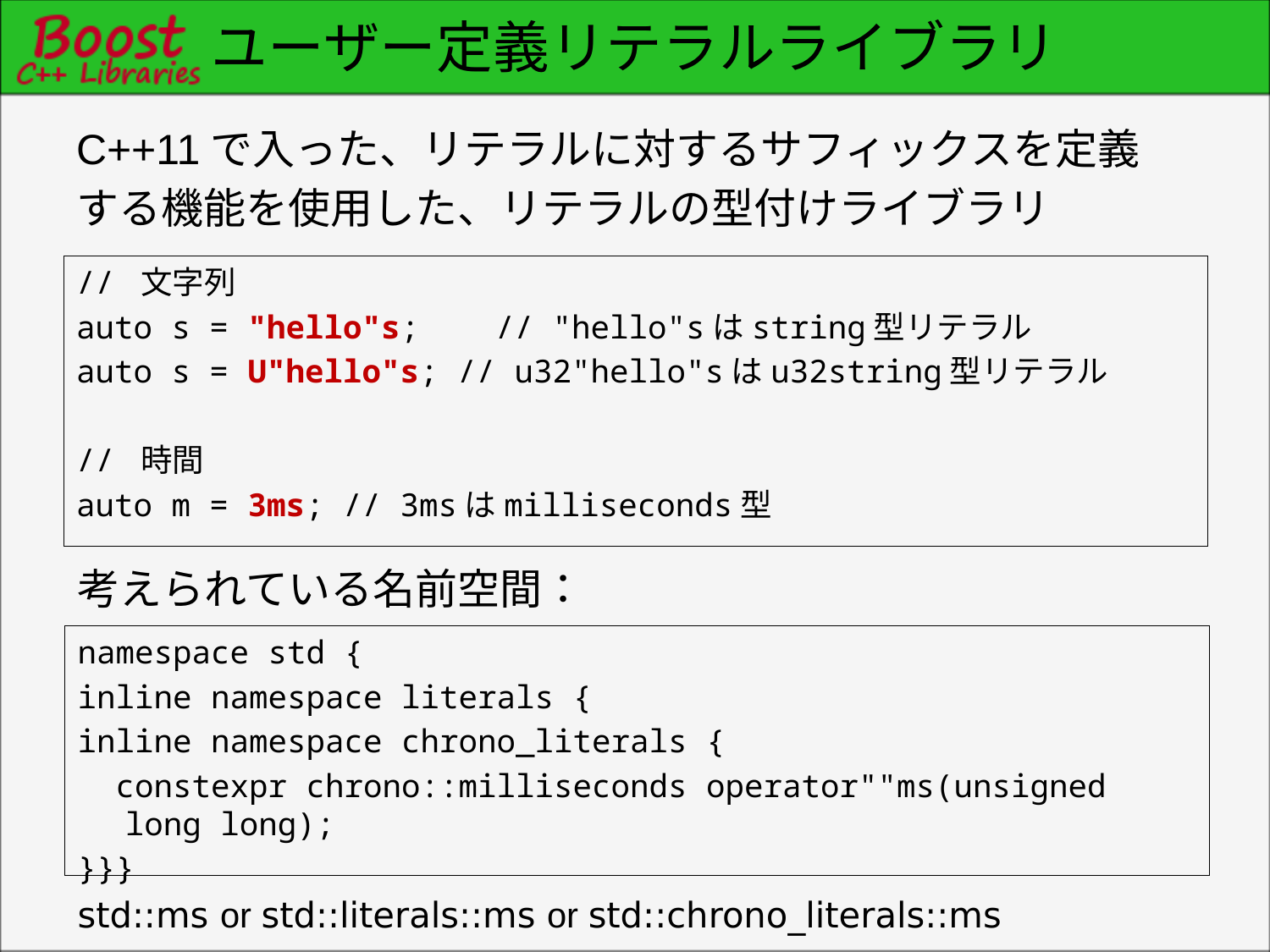

# ユーザー定義リテラルライブラリ
C++11で入った、リテラルに対するサフィックスを定義
する機能を使用した、リテラルの型付けライブラリ
// 文字列
auto s = "hello"s;    // "hello"sはstring型リテラル
auto s = U"hello"s; // u32"hello"sはu32string型リテラル

// 時間
auto m = 3ms; // 3msはmilliseconds型
考えられている名前空間：
namespace std {
inline namespace literals {
inline namespace chrono_literals {
  constexpr chrono::milliseconds operator""ms(unsigned long long);
}}}
std::ms or std::literals::ms or std::chrono_literals::ms